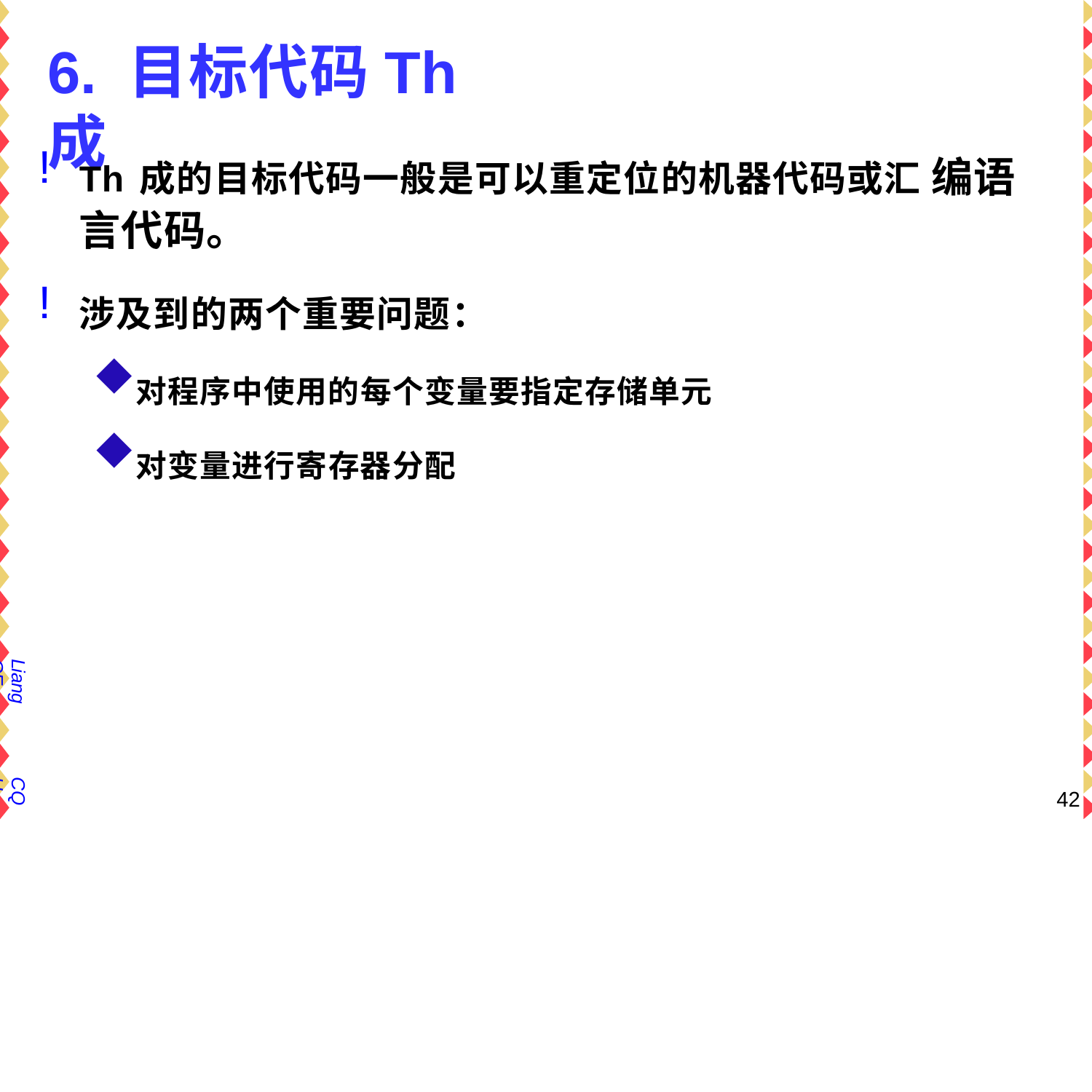

# 6. 目标代码Th成
Th成的目标代码一般是可以重定位的机器代码或汇 编语言代码。
涉及到的两个重要问题：
对程序中使用的每个变量要指定存储单元
对变量进行寄存器分配
Liang GE
CQU
42